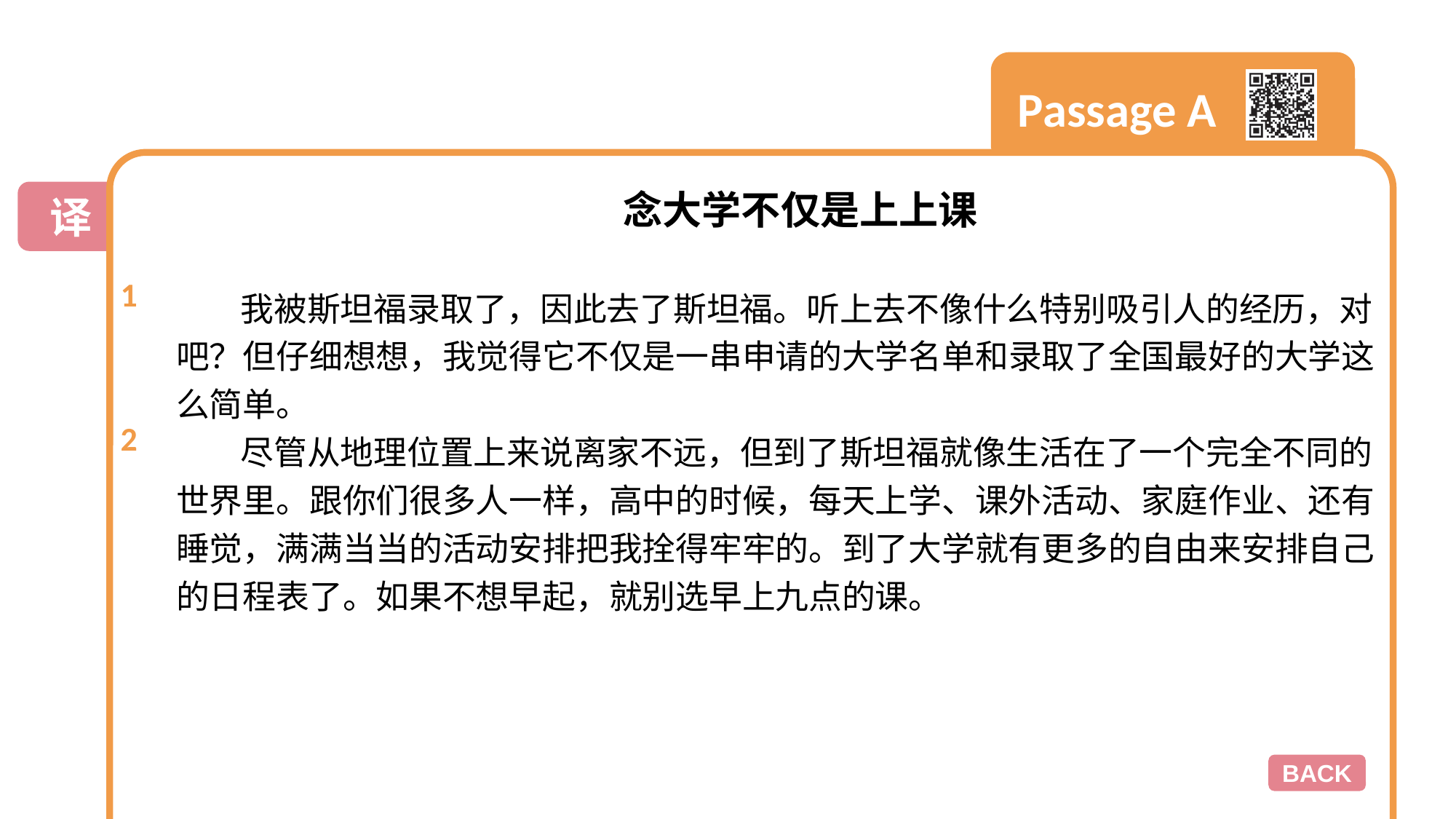

念大学不仅是上上课

我被斯坦福录取了，因此去了斯坦福。听上去不像什么特别吸引人的经历，对吧？但仔细想想，我觉得它不仅是一串申请的大学名单和录取了全国最好的大学这么简单。
尽管从地理位置上来说离家不远，但到了斯坦福就像生活在了一个完全不同的世界里。跟你们很多人一样，高中的时候，每天上学、课外活动、家庭作业、还有睡觉，满满当当的活动安排把我拴得牢牢的。到了大学就有更多的自由来安排自己的日程表了。如果不想早起，就别选早上九点的课。

1

2

BACK